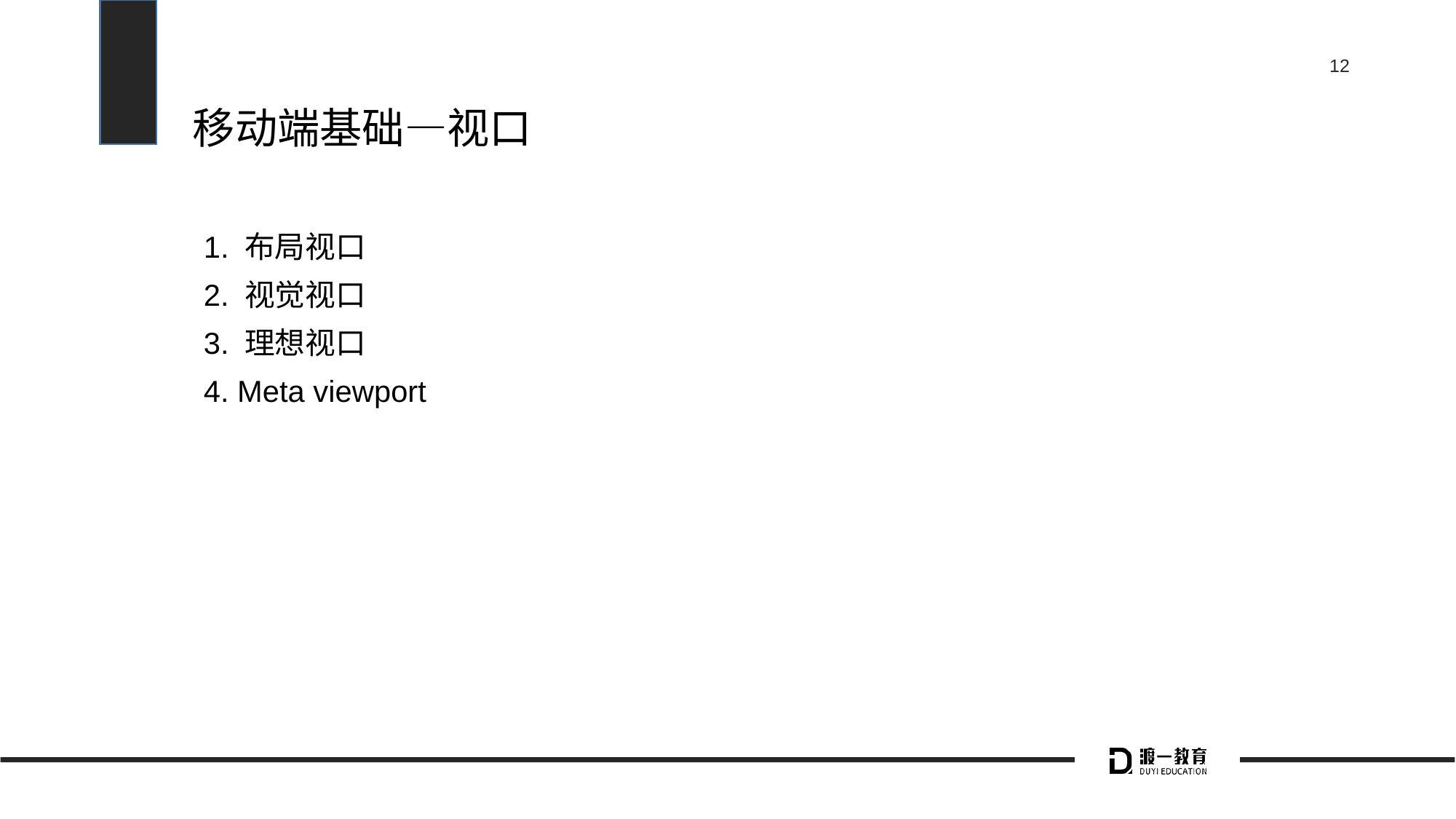

# 移动端基础—视口
1. 布局视口
2. 视觉视口
3. 理想视口
4. Meta viewport